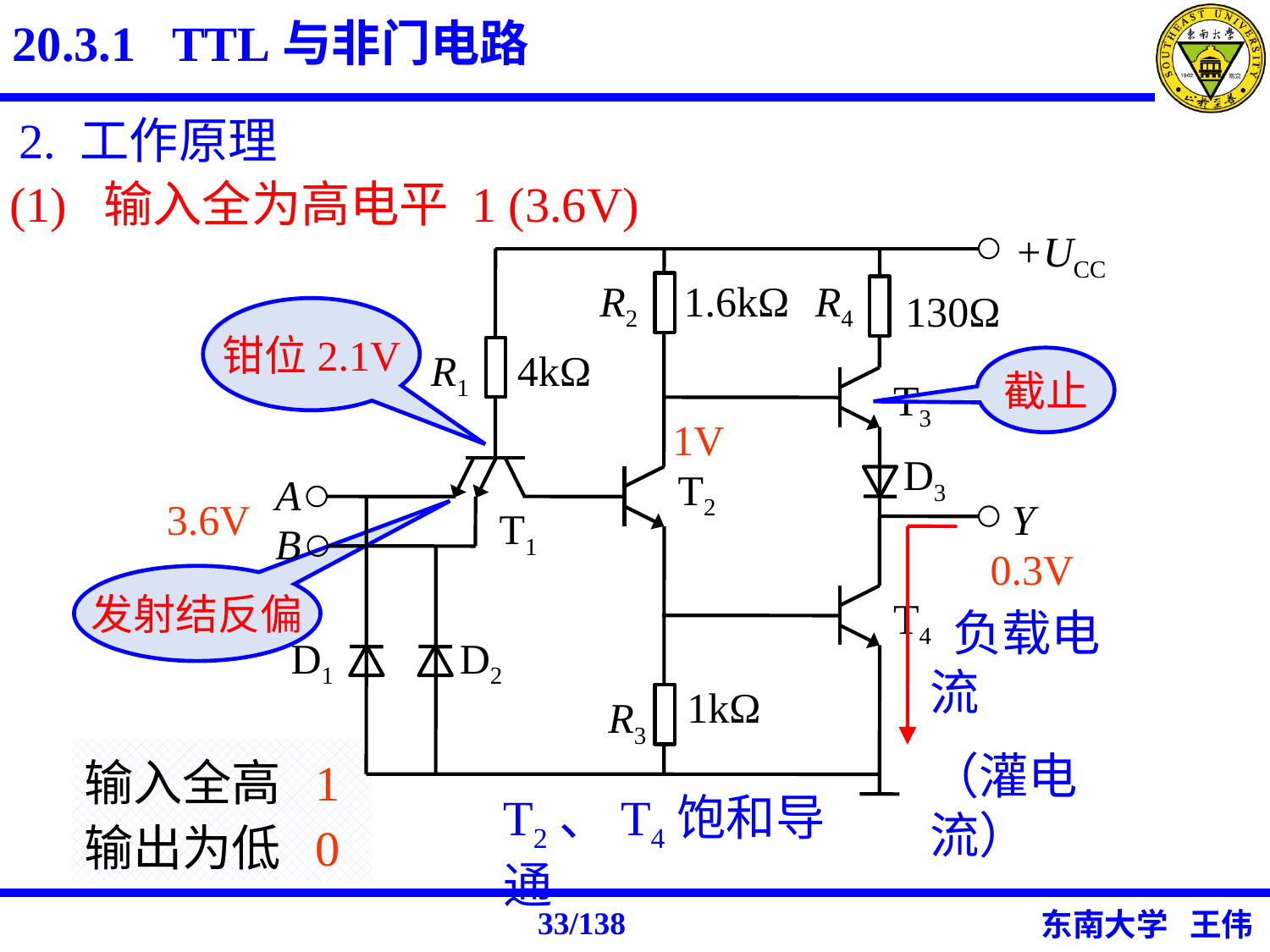

20.3.1   TTL与非门电路
2. 工作原理
(1)  输入全为高电平 1 (3.6V)
+UCC

R2
1.6kΩ
R4

130Ω
R1

4kΩ
T3
D3
T2
A

Y
T1

B

T4
D1
D2

1kΩ
R3

钳位2.1V
截止
1V
3.6V
0.3V
发射结反偏
 负载电流
（灌电流）
输入全高  1
输出为低  0
T2、T4饱和导通